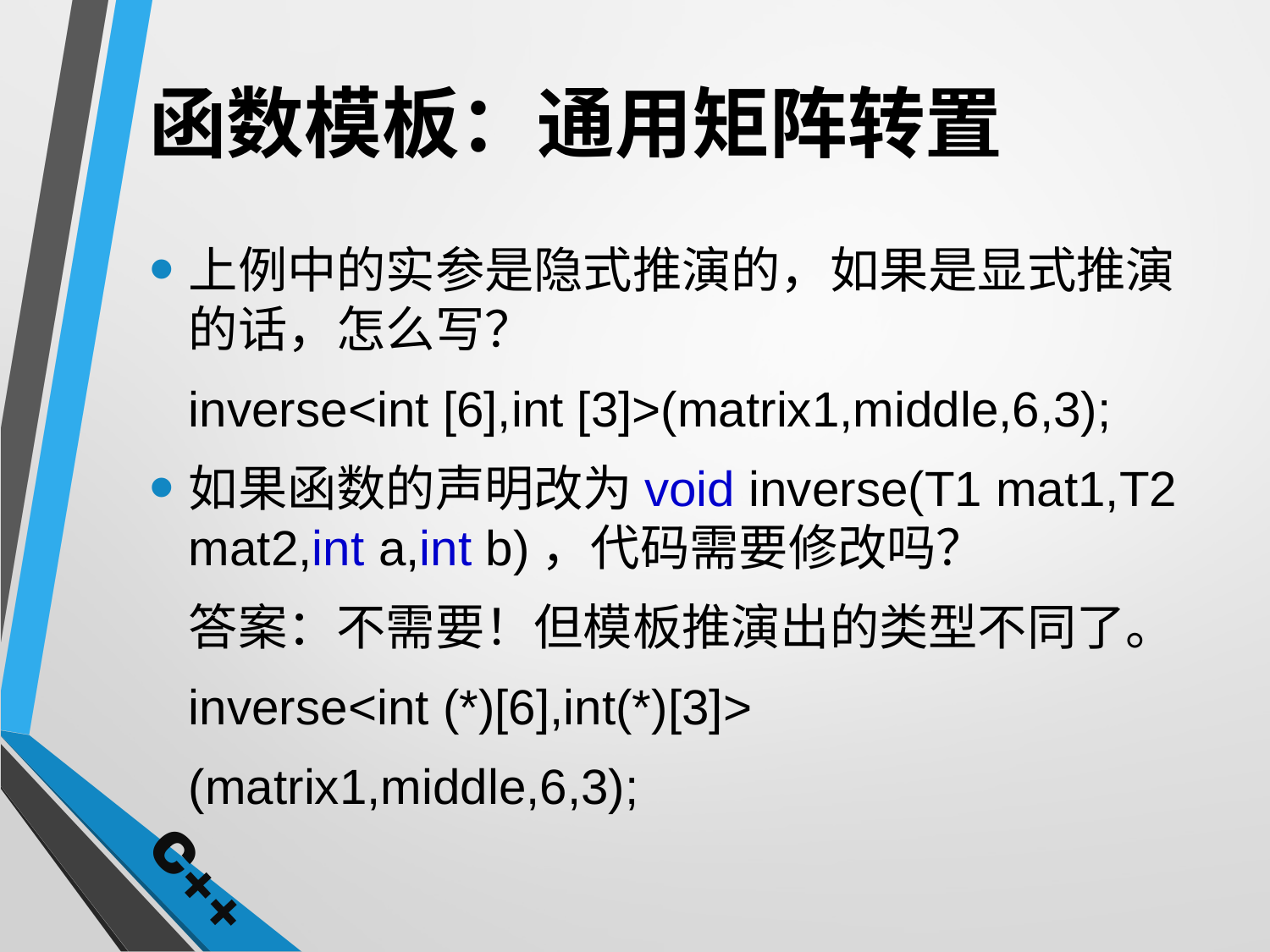

# 函数模板：通用矩阵转置
上例中的实参是隐式推演的，如果是显式推演的话，怎么写？
	inverse<int [6],int [3]>(matrix1,middle,6,3);
如果函数的声明改为void inverse(T1 mat1,T2 mat2,int a,int b)，代码需要修改吗？
	答案：不需要！但模板推演出的类型不同了。
	inverse<int (*)[6],int(*)[3]>
	(matrix1,middle,6,3);